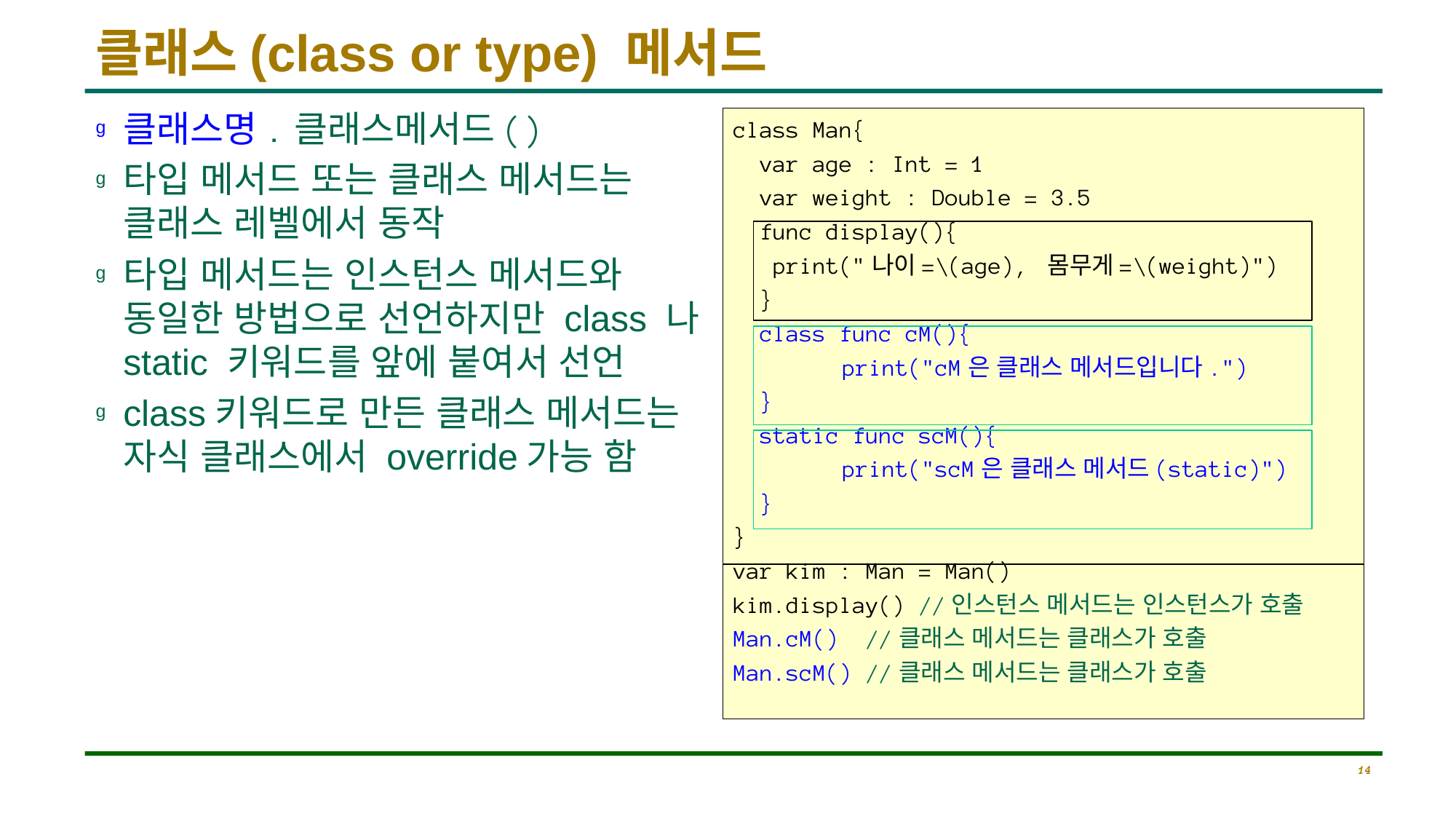

# 클래스(class or type) 메서드
클래스명.클래스메서드()
타입 메서드 또는 클래스 메서드는 클래스 레벨에서 동작
타입 메서드는 인스턴스 메서드와 동일한 방법으로 선언하지만 class 나 static 키워드를 앞에 붙여서 선언
class키워드로 만든 클래스 메서드는 자식 클래스에서 override가능 함

class Man{
  var age : Int = 1
  var weight : Double = 3.5
  func display(){
   print("나이=\(age), 몸무게=\(weight)")
  }
  class func cM(){
	print("cM은 클래스 메서드입니다.")
  }
  static func scM(){
	print("scM은 클래스 메서드(static)")
  }
}
var kim : Man = Man()
kim.display() //인스턴스 메서드는 인스턴스가 호출
Man.cM()  //클래스 메서드는 클래스가 호출
Man.scM() //클래스 메서드는 클래스가 호출